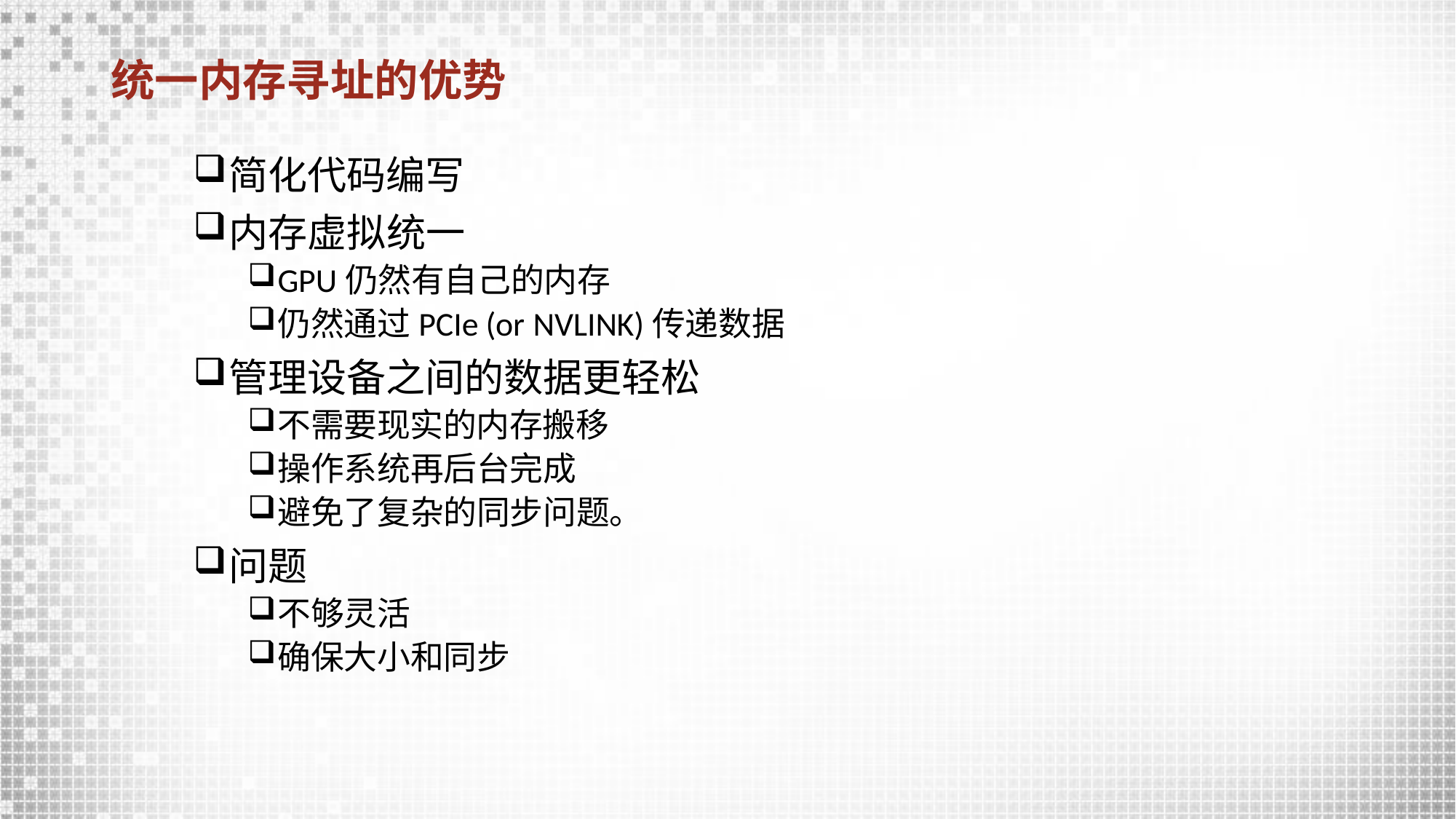

# 统一内存寻址的优势
简化代码编写
内存虚拟统一
GPU仍然有自己的内存
仍然通过PCIe (or NVLINK)传递数据
管理设备之间的数据更轻松
不需要现实的内存搬移
操作系统再后台完成
避免了复杂的同步问题。
问题
不够灵活
确保大小和同步